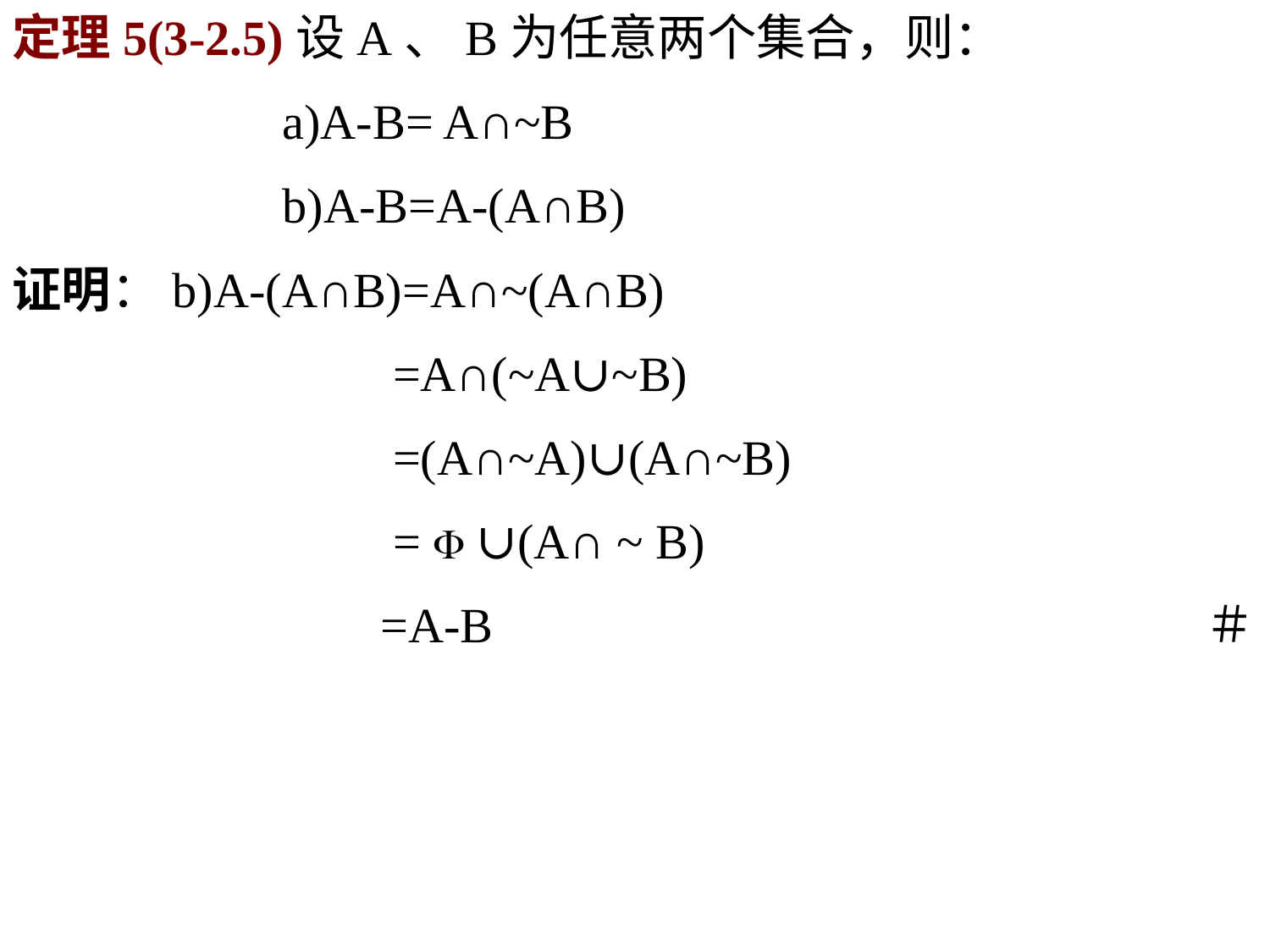

定理5(3-2.5)设A、B为任意两个集合，则：
                      a)A-B= A∩~B
                      b)A-B=A-(A∩B)
证明：b)A-(A∩B)=A∩~(A∩B)
                               =A∩(~A∪~B)
                               =(A∩~A)∪(A∩~B)
                               = Φ ∪(A∩ ~ B)
                              =A-B                                                         ＃